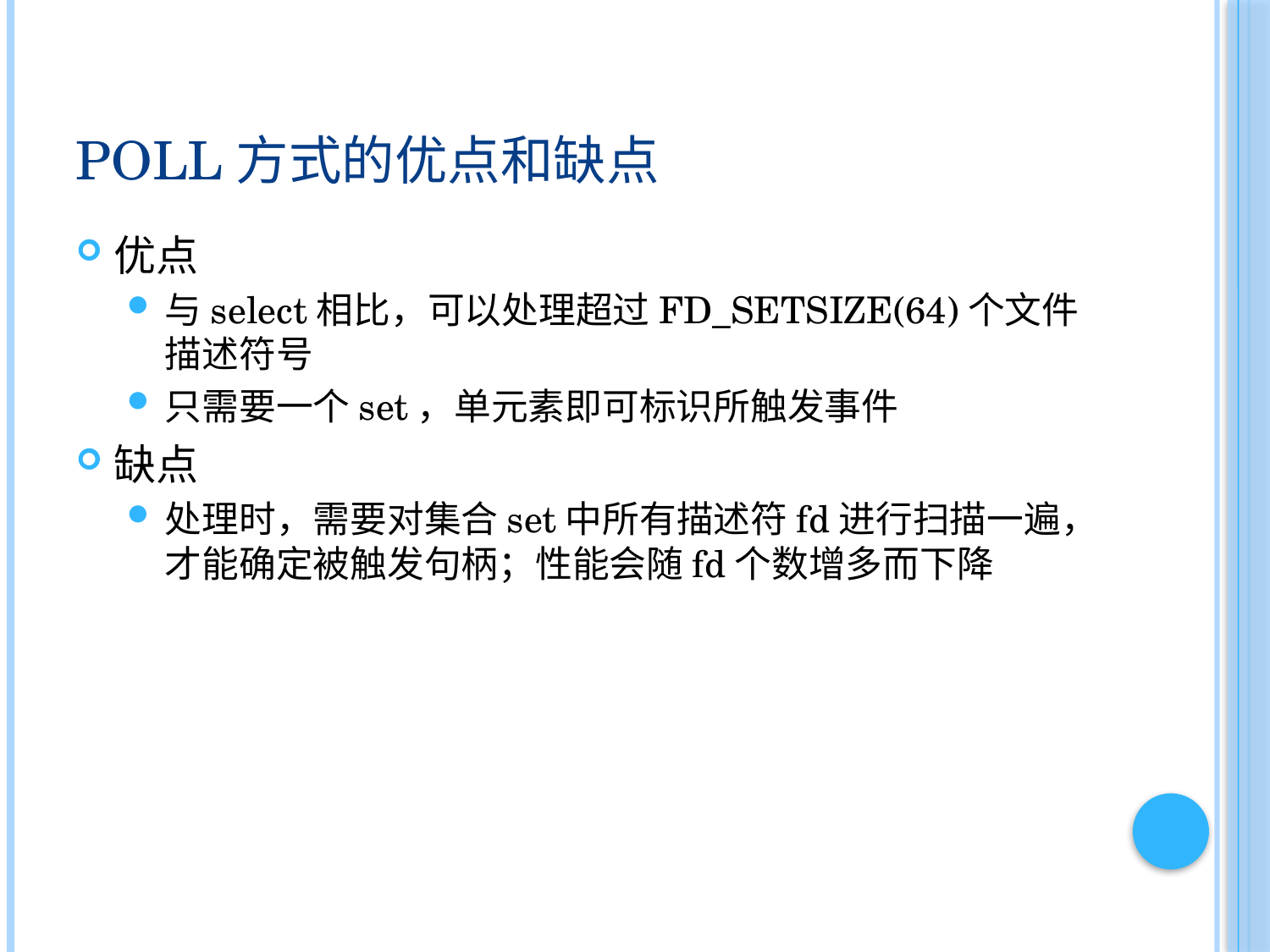

# poll方式的优点和缺点
优点
与select相比，可以处理超过FD_SETSIZE(64)个文件描述符号
只需要一个set，单元素即可标识所触发事件
缺点
处理时，需要对集合set中所有描述符fd进行扫描一遍，才能确定被触发句柄；性能会随fd个数增多而下降